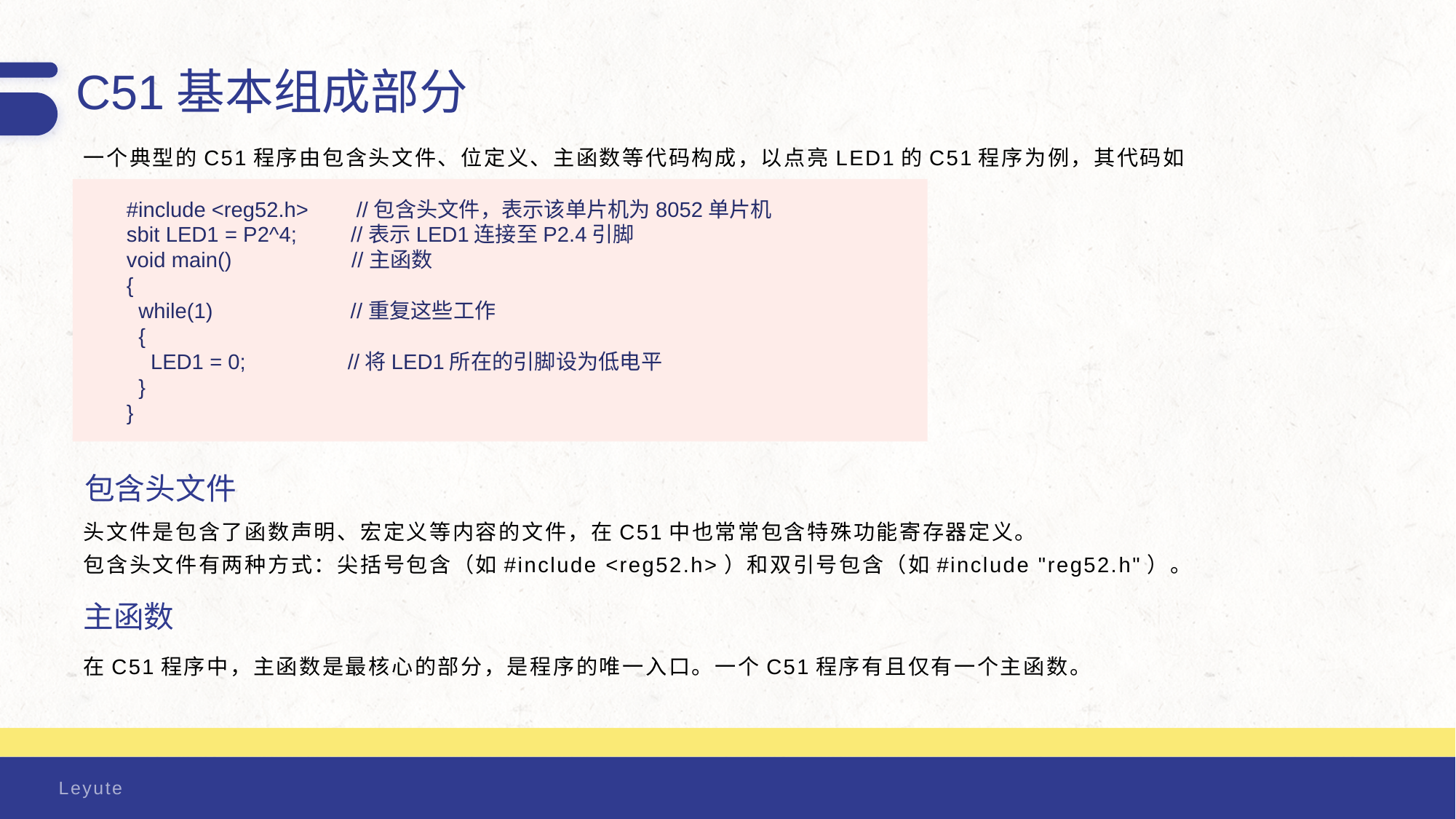

C51基本组成部分
一个典型的C51程序由包含头文件、位定义、主函数等代码构成，以点亮LED1的C51程序为例，其代码如下。
#include <reg52.h>        //包含头文件，表示该单片机为8052单片机
sbit LED1 = P2^4;         //表示LED1连接至P2.4引脚
void main()                    //主函数
{
  while(1)                       //重复这些工作
  {
    LED1 = 0;                 //将LED1所在的引脚设为低电平
  }
}
包含头文件
头文件是包含了函数声明、宏定义等内容的文件，在C51中也常常包含特殊功能寄存器定义。
包含头文件有两种方式：尖括号包含（如#include <reg52.h>）和双引号包含（如#include "reg52.h"）。
主函数
在C51程序中，主函数是最核心的部分，是程序的唯一入口。一个C51程序有且仅有一个主函数。